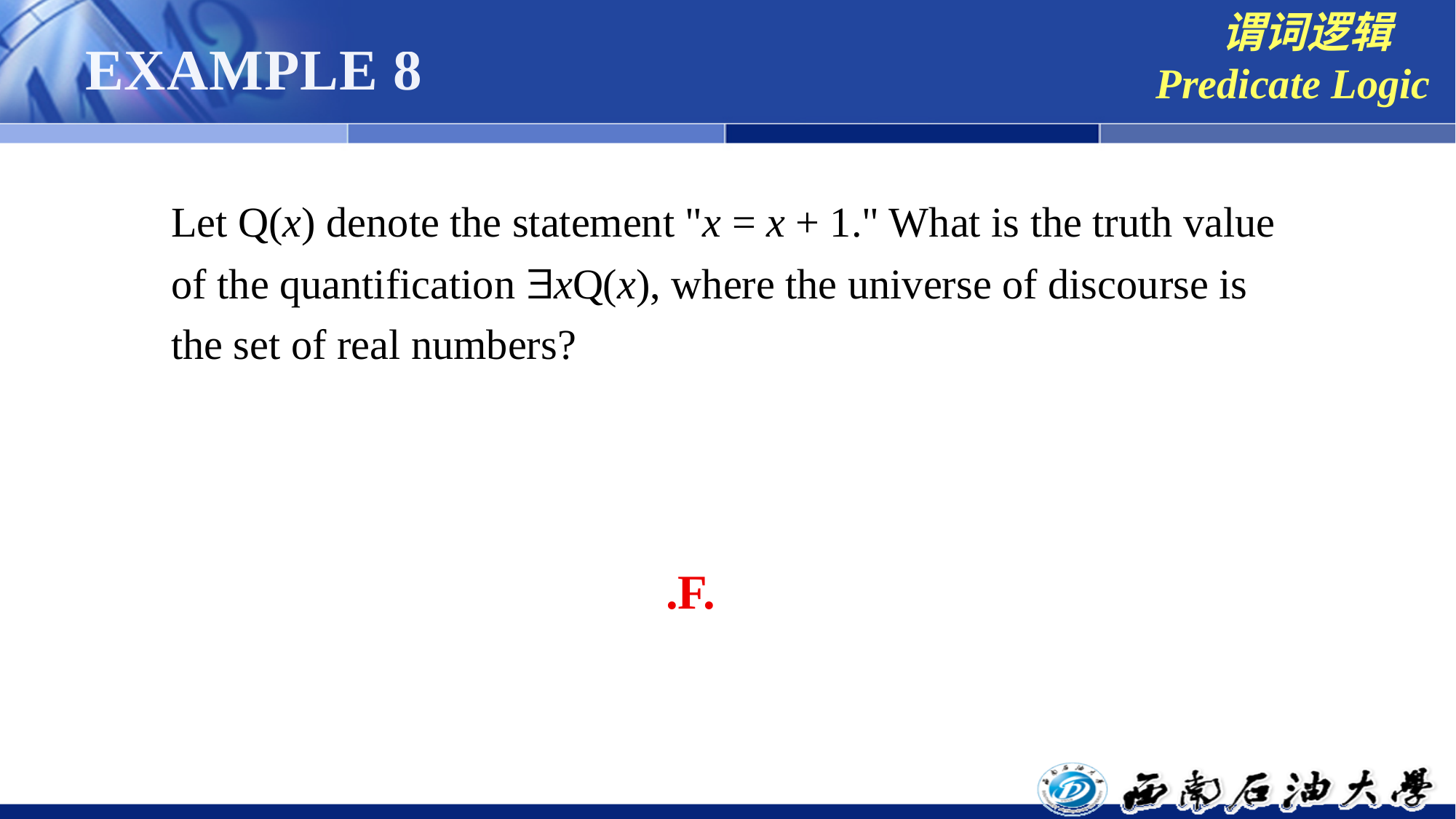

谓词逻辑
Predicate Logic
# EXAMPLE 8
Let Q(x) denote the statement "x = x + 1." What is the truth value of the quantification ∃xQ(x), where the universe of discourse is the set of real numbers?
.F.